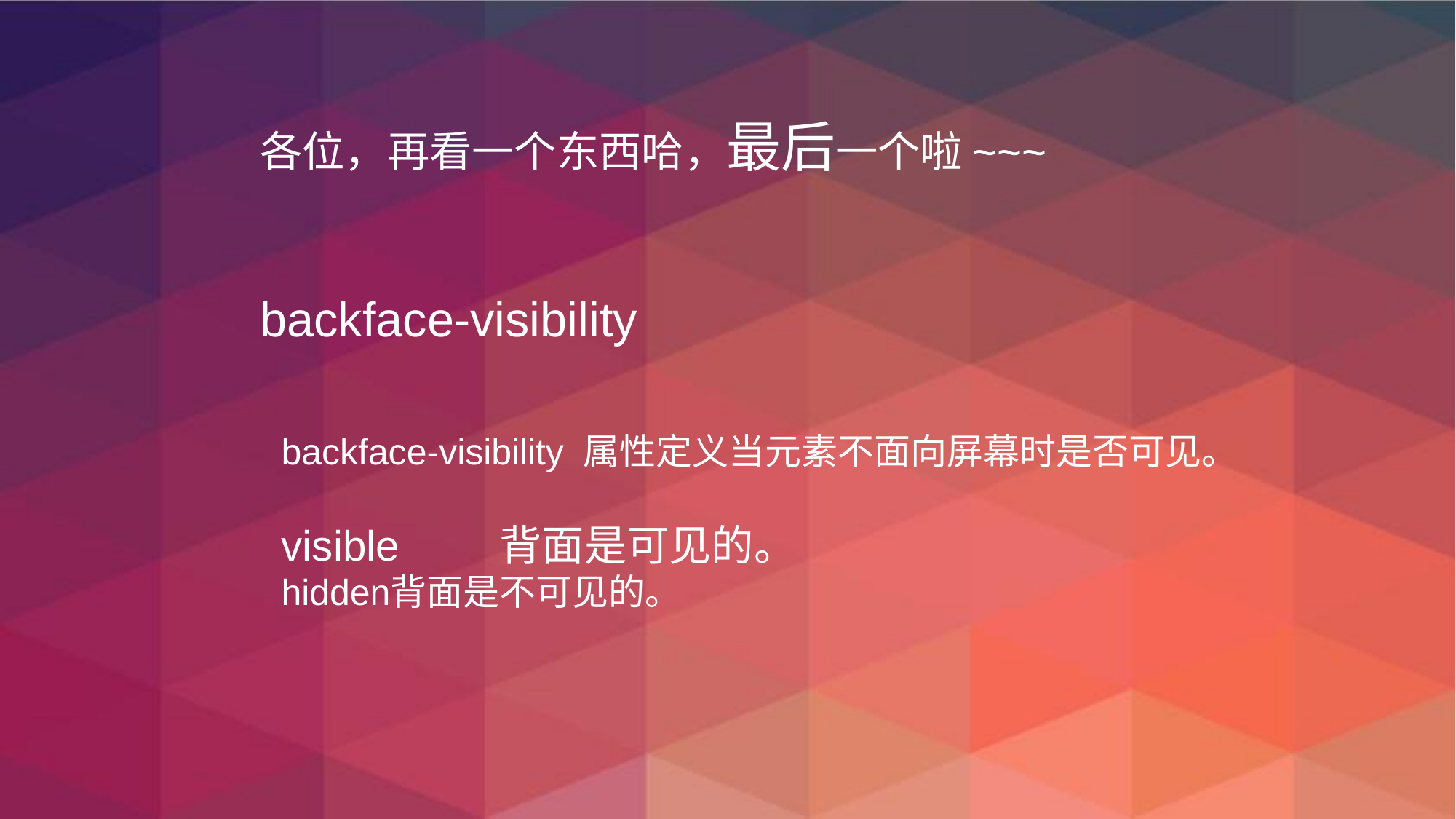

各位，再看一个东西哈，最后一个啦~~~
backface-visibility
backface-visibility 属性定义当元素不面向屏幕时是否可见。
visible	背面是可见的。
hidden	背面是不可见的。